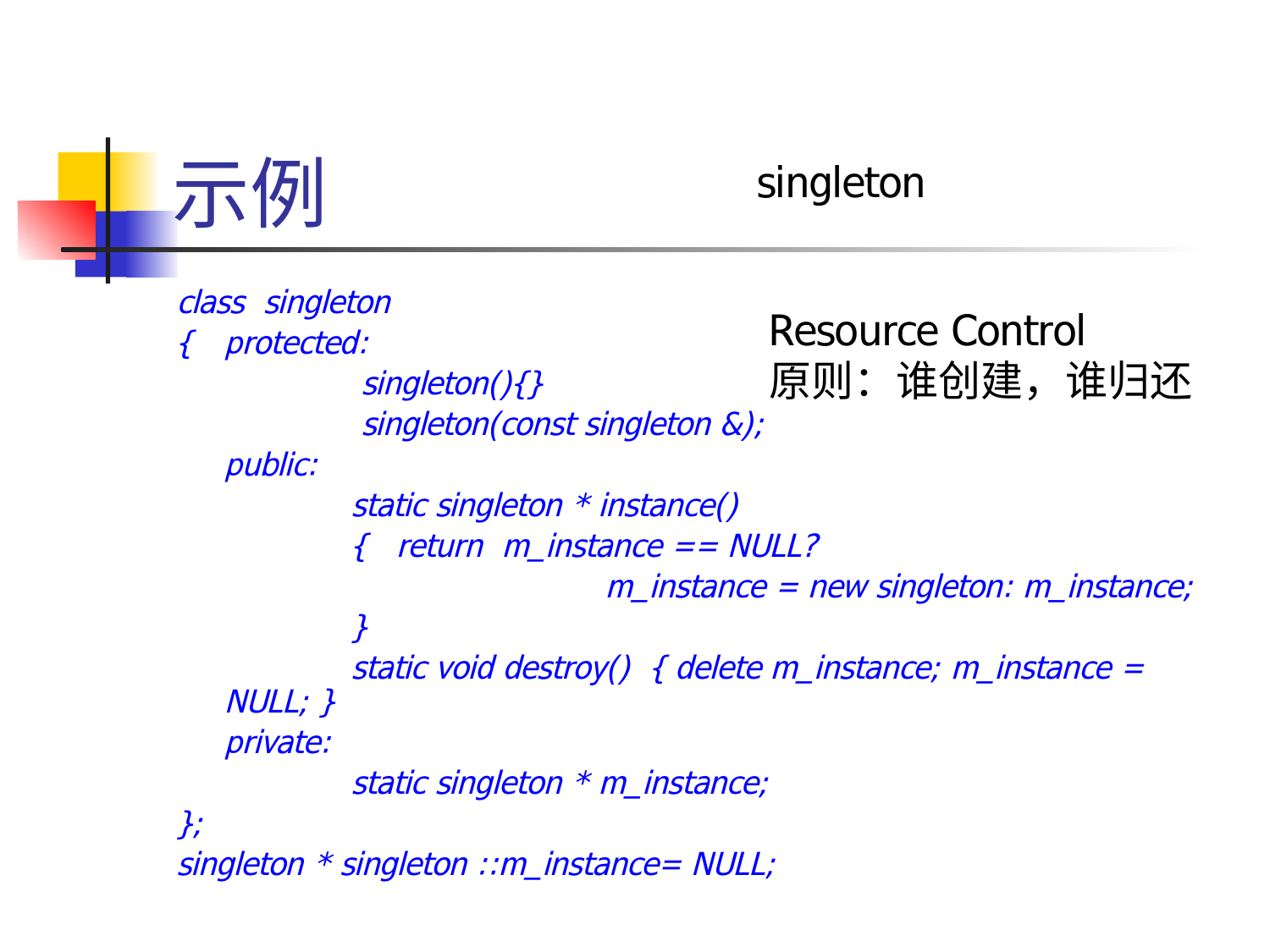

# 示例
singleton
class  singleton
{	protected:
		 singleton(){}
		 singleton(const singleton &);
	public:
		static singleton * instance()
		{   return  m_instance == NULL?
				m_instance = new singleton: m_instance;
		}
		static void destroy()  { delete m_instance; m_instance = NULL; }
	private:
		static singleton * m_instance;
};
singleton * singleton ::m_instance= NULL;
Resource Control
原则：谁创建，谁归还